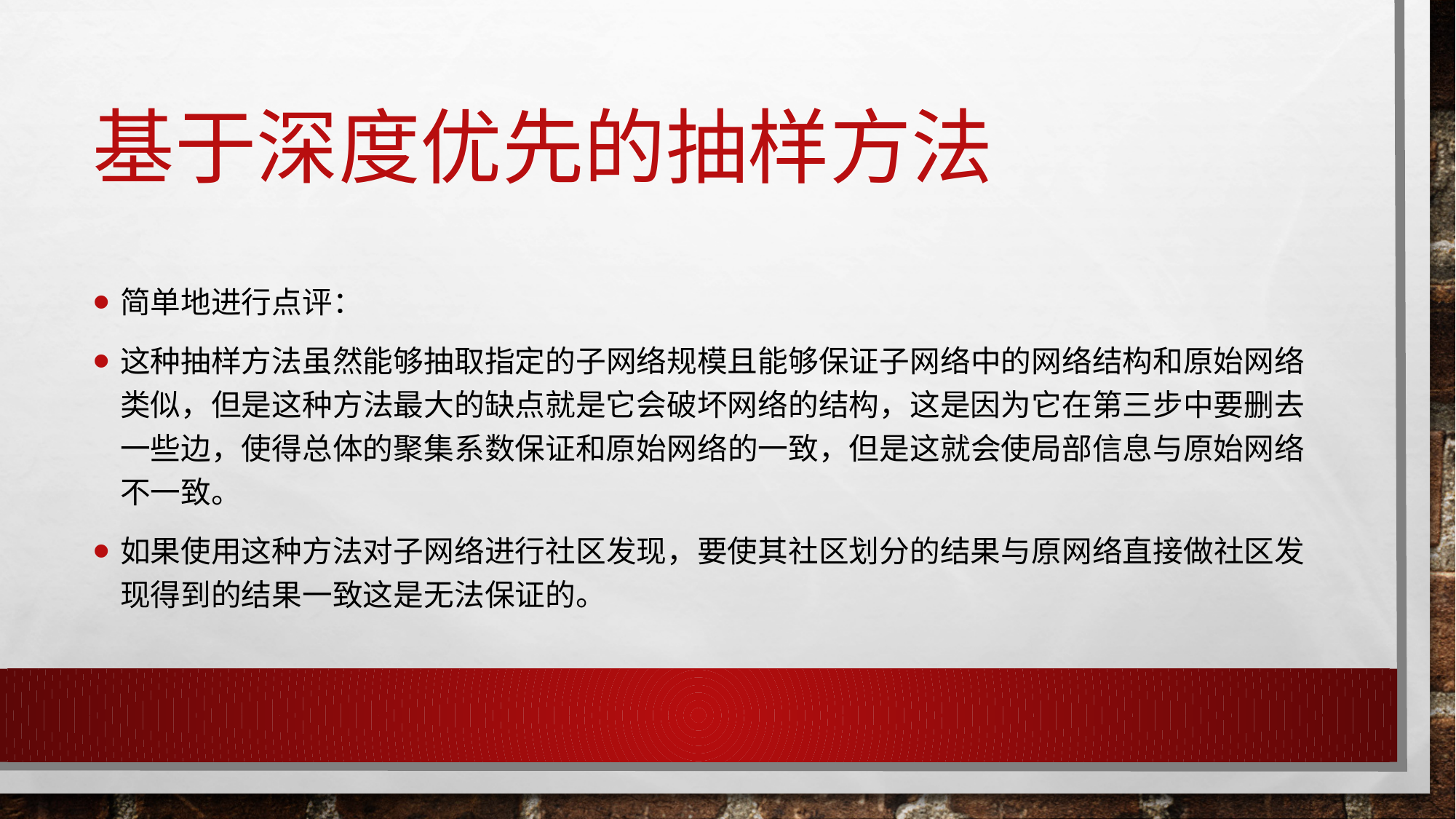

# 基于深度优先的抽样方法
简单地进行点评：
这种抽样方法虽然能够抽取指定的子网络规模且能够保证子网络中的网络结构和原始网络类似，但是这种方法最大的缺点就是它会破坏网络的结构，这是因为它在第三步中要删去一些边，使得总体的聚集系数保证和原始网络的一致，但是这就会使局部信息与原始网络不一致。
如果使用这种方法对子网络进行社区发现，要使其社区划分的结果与原网络直接做社区发现得到的结果一致这是无法保证的。